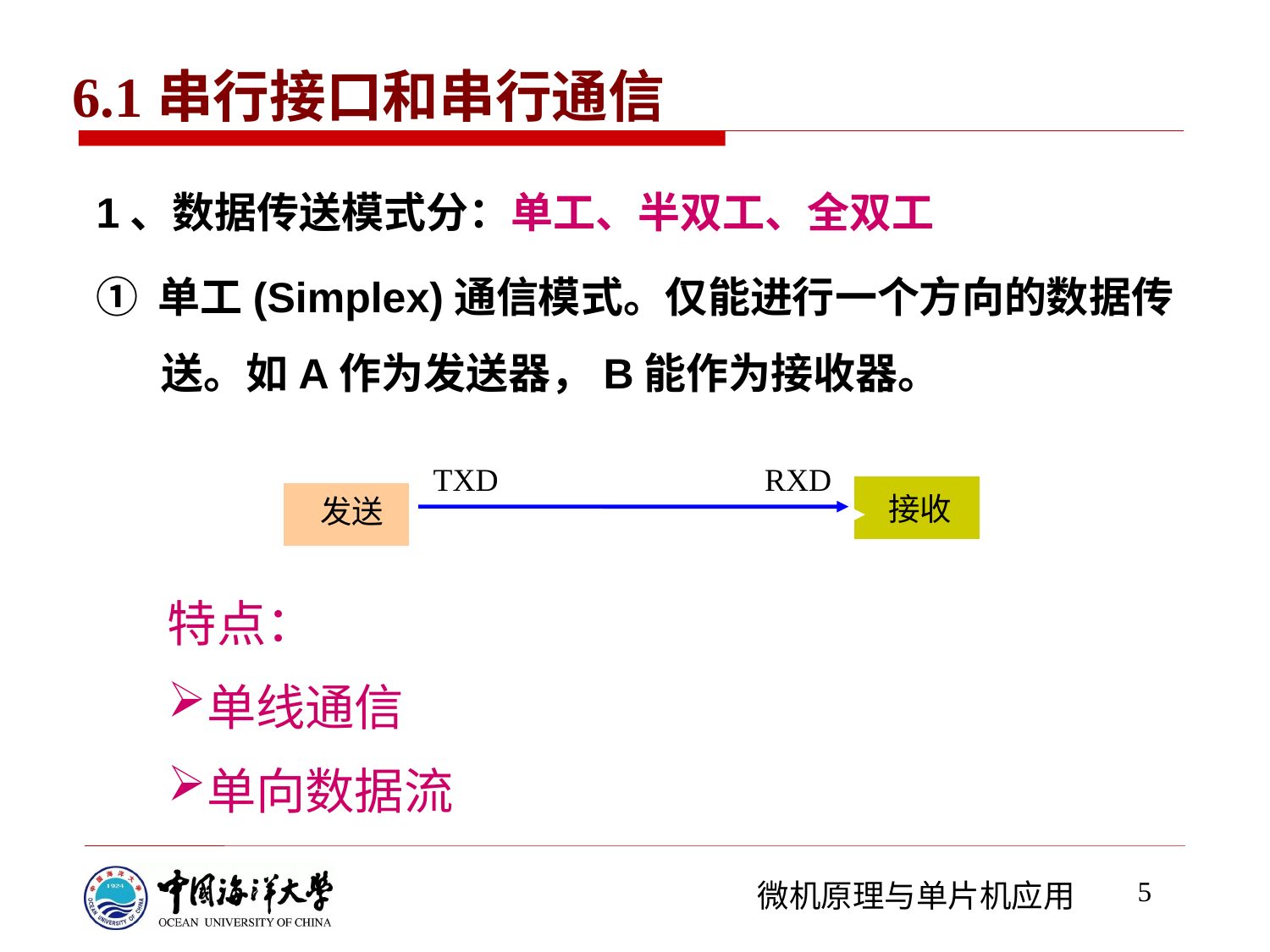

6.1串行接口和串行通信
1、数据传送模式分：单工、半双工、全双工
① 单工(Simplex)通信模式。仅能进行一个方向的数据传送。如A作为发送器，B能作为接收器。

TXD
RXD

接收
发送

特点：
单线通信
单向数据流
5